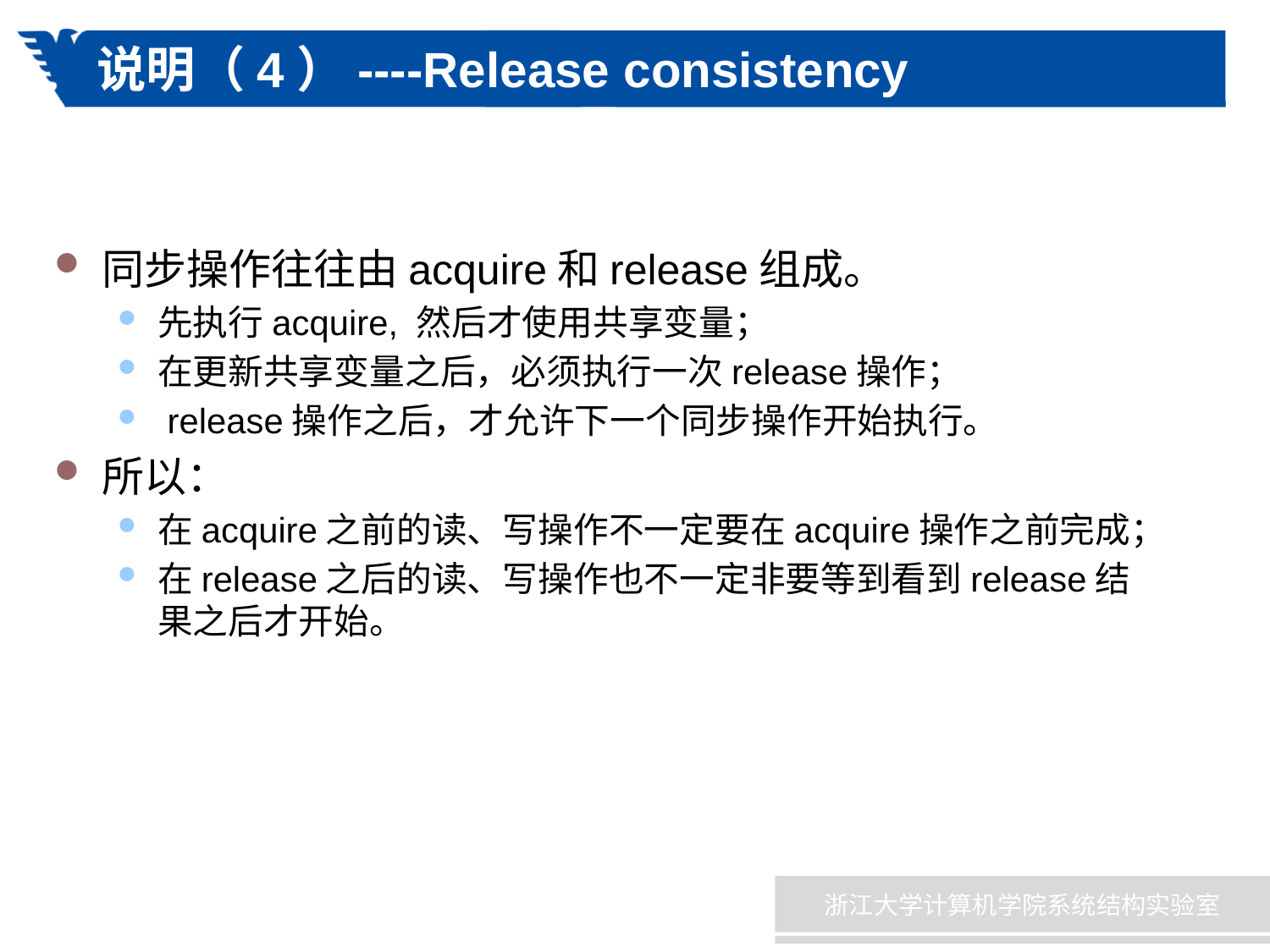

# 说明（4）----Release consistency
同步操作往往由acquire和release组成。
先执行acquire, 然后才使用共享变量；
在更新共享变量之后，必须执行一次release操作；
 release操作之后，才允许下一个同步操作开始执行。
所以：
在acquire之前的读、写操作不一定要在acquire操作之前完成；
在release之后的读、写操作也不一定非要等到看到release结果之后才开始。